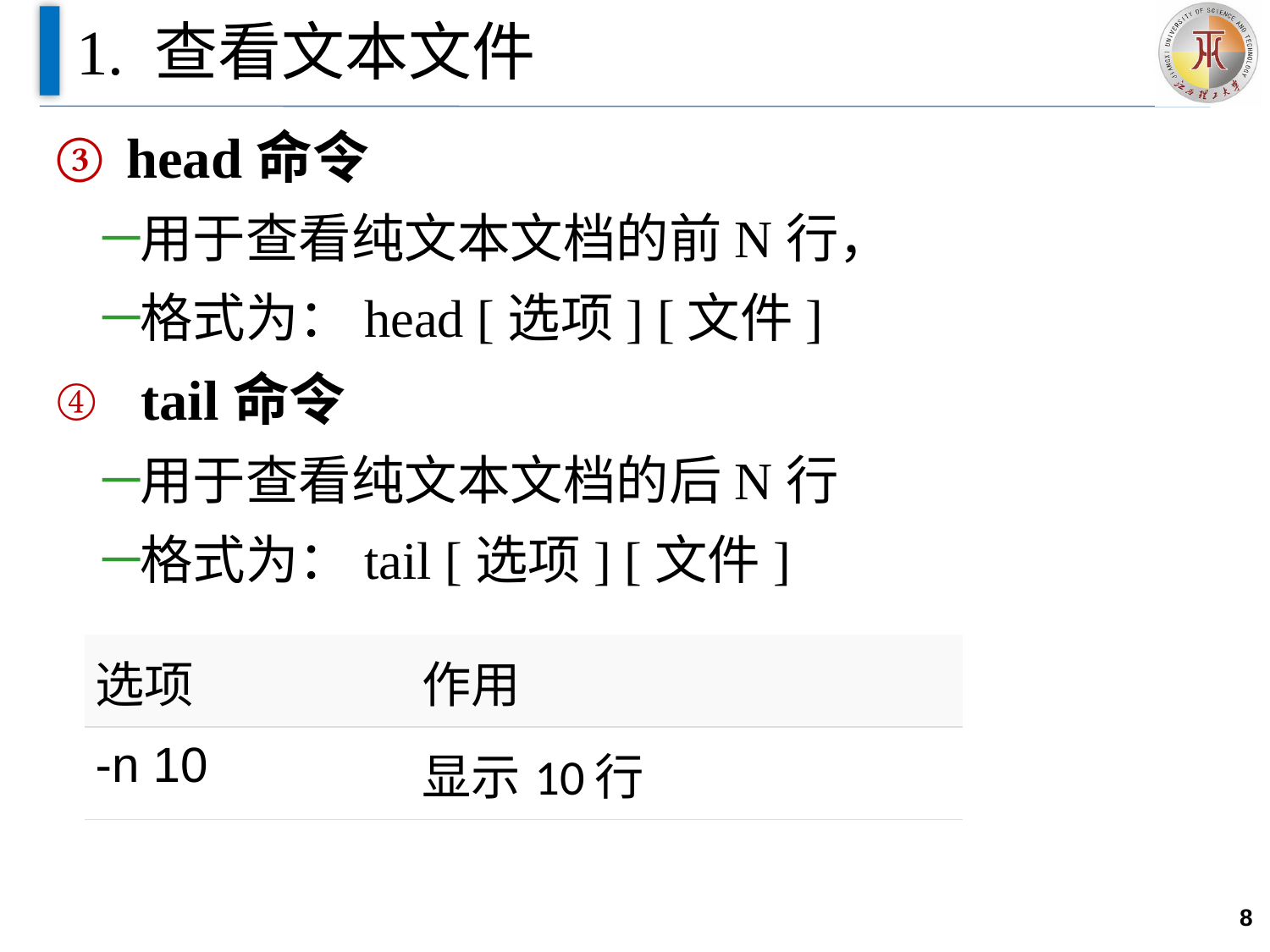

# 1. 查看文本文件
head命令
用于查看纯文本文档的前N行，
格式为：head [选项] [文件]
 tail命令
用于查看纯文本文档的后N行
格式为：tail [选项] [文件]
| 选项 | 作用 |
| --- | --- |
| -n 10 | 显示10行 |
8